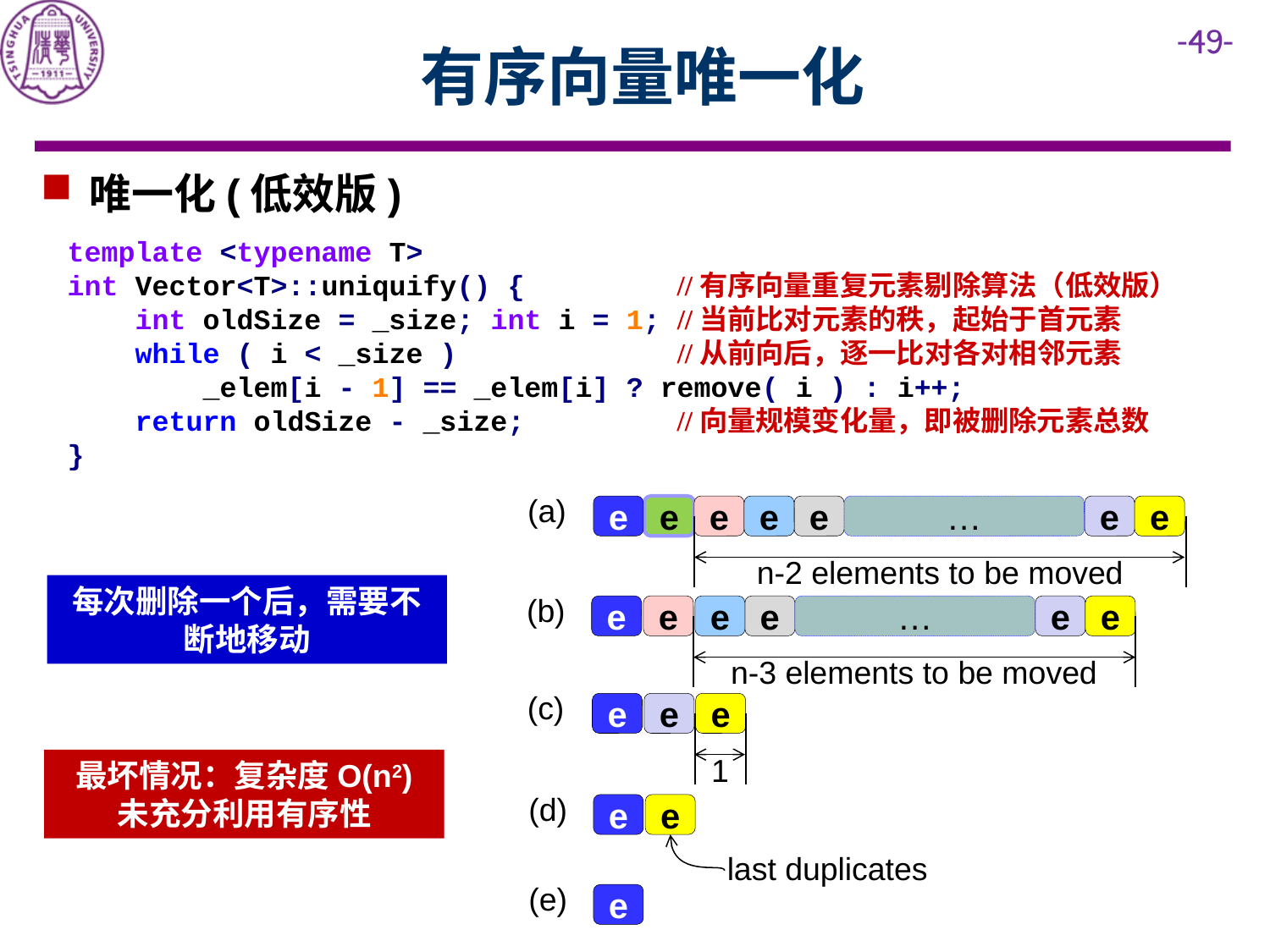

# 有序向量唯一化
唯一化(低效版)
template <typename T>
int Vector<T>::uniquify() {         //有序向量重复元素剔除算法（低效版）
    int oldSize = _size; int i = 1; //当前比对元素的秩，起始于首元素
    while ( i < _size )             //从前向后，逐一比对各对相邻元素
        _elem[i - 1] == _elem[i] ? remove( i ) : i++;
    return oldSize - _size;         //向量规模变化量，即被删除元素总数
}
(a)
e
e
e
e
e
…
e
e
n-2 elements to be moved
每次删除一个后，需要不断地移动
(b)
e
e
e
e
…
e
e
n-3 elements to be moved
(c)
e
e
e
1
最坏情况：复杂度O(n2)
未充分利用有序性
(d)
e
e
last duplicates
(e)
e